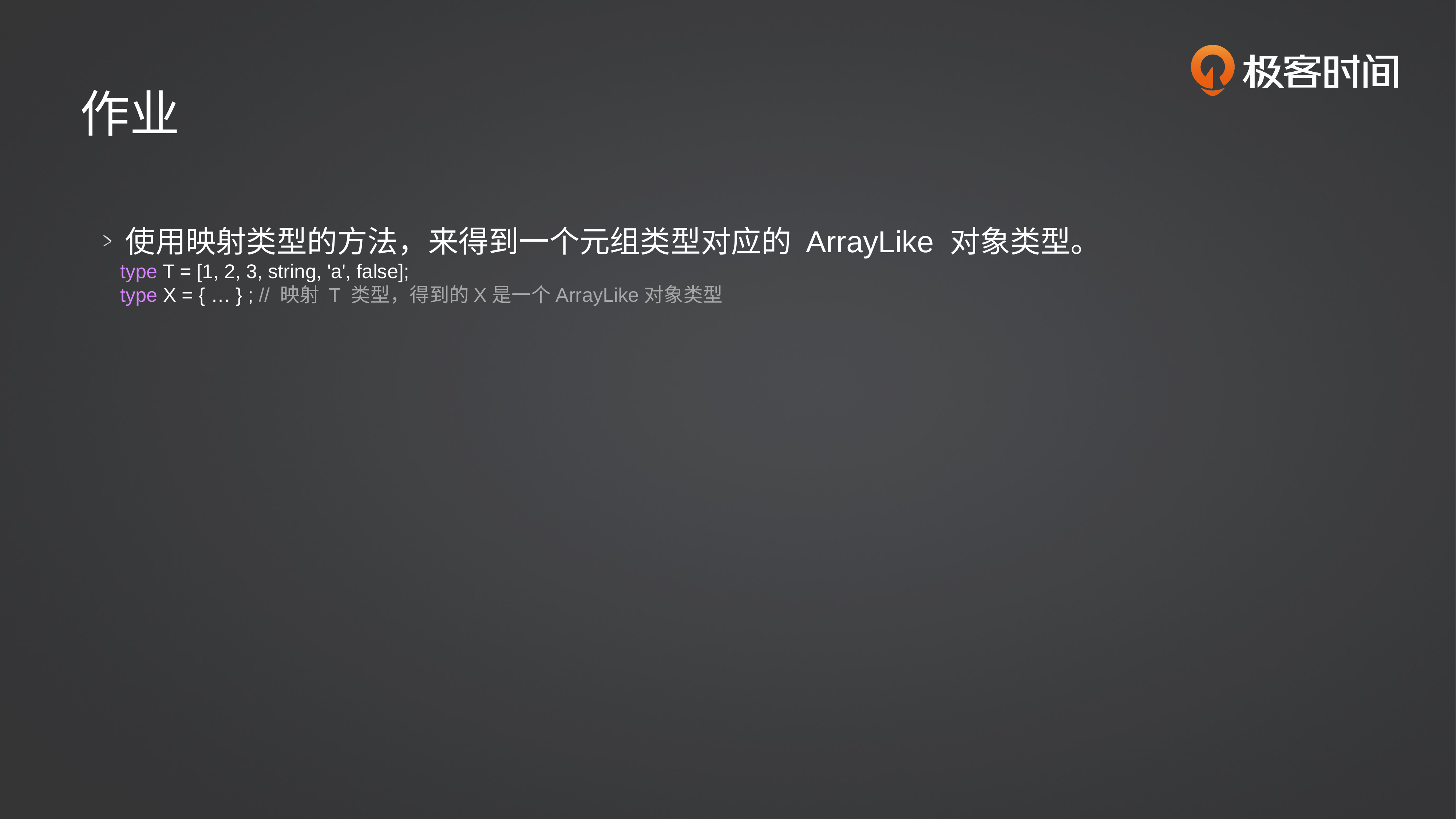

作业
使用映射类型的方法，来得到一个元组类型对应的 ArrayLike 对象类型。
type T = [1, 2, 3, string, 'a', false];
type X = { … } ; // 映射 T 类型，得到的X是一个ArrayLike对象类型